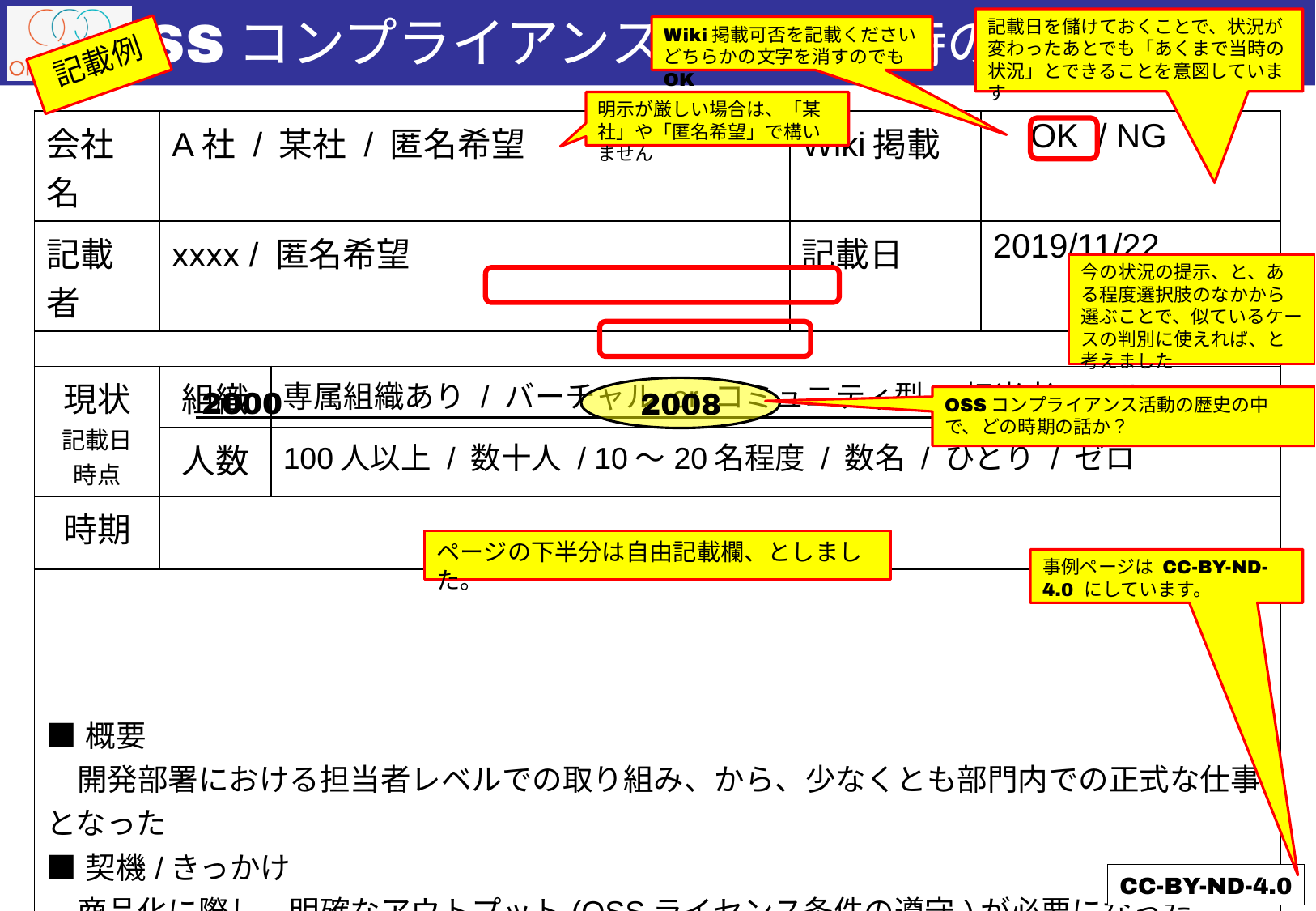

# OSSコンプライアンス活動 拡大時のポイント
記載日を儲けておくことで、状況が変わったあとでも「あくまで当時の状況」とできることを意図しています
Wiki掲載可否を記載ください
どちらかの文字を消すのでもOK
記載例
5
明示が厳しい場合は、「某社」や「匿名希望」で構いません
| 会社名 | A社 / 某社 / 匿名希望 |  | Wiki掲載 | OK / NG |
| --- | --- | --- | --- | --- |
| 記載者 | xxxx / 匿名希望 |  | 記載日 | 2019/11/22 |
|  |  |  |  |  |
| 現状 記載日 時点 | 組織 | 専属組織あり / バーチャル or コミュニティ型 / 担当者レベル / Alone |  |  |
|  | 人数 | 100人以上 / 数十人 / 10～20名程度 / 数名 / ひとり / ゼロ |  |  |
| 時期 |  |  |  |  |
| ■概要 　開発部署における担当者レベルでの取り組み、から、少なくとも部門内での正式な仕事となった ■契機/きっかけ 　商品化に際し、明確なアウトプット(OSSライセンス条件の遵守)が必要になった ■ポイント 　契機は商品化が迫り仕方なく、ではあったが、担当者レベルでやるのではなく、開発プロセスに組込み、仕組み化を提言し、開発プロジェクト全体で認知されるものに出来た。 実際には、未対応で商品出荷した場合のリスクを多少過大に説明した。(苦笑) |  |  |  |  |

今の状況の提示、と、ある程度選択肢のなかから選ぶことで、似ているケースの判別に使えれば、と考えました

2000

2019
2008
OSSコンプライアンス活動の歴史の中で、どの時期の話か？
ページの下半分は自由記載欄、としました。
事例ページは CC-BY-ND-4.0 にしています。
CC-BY-ND-4.0